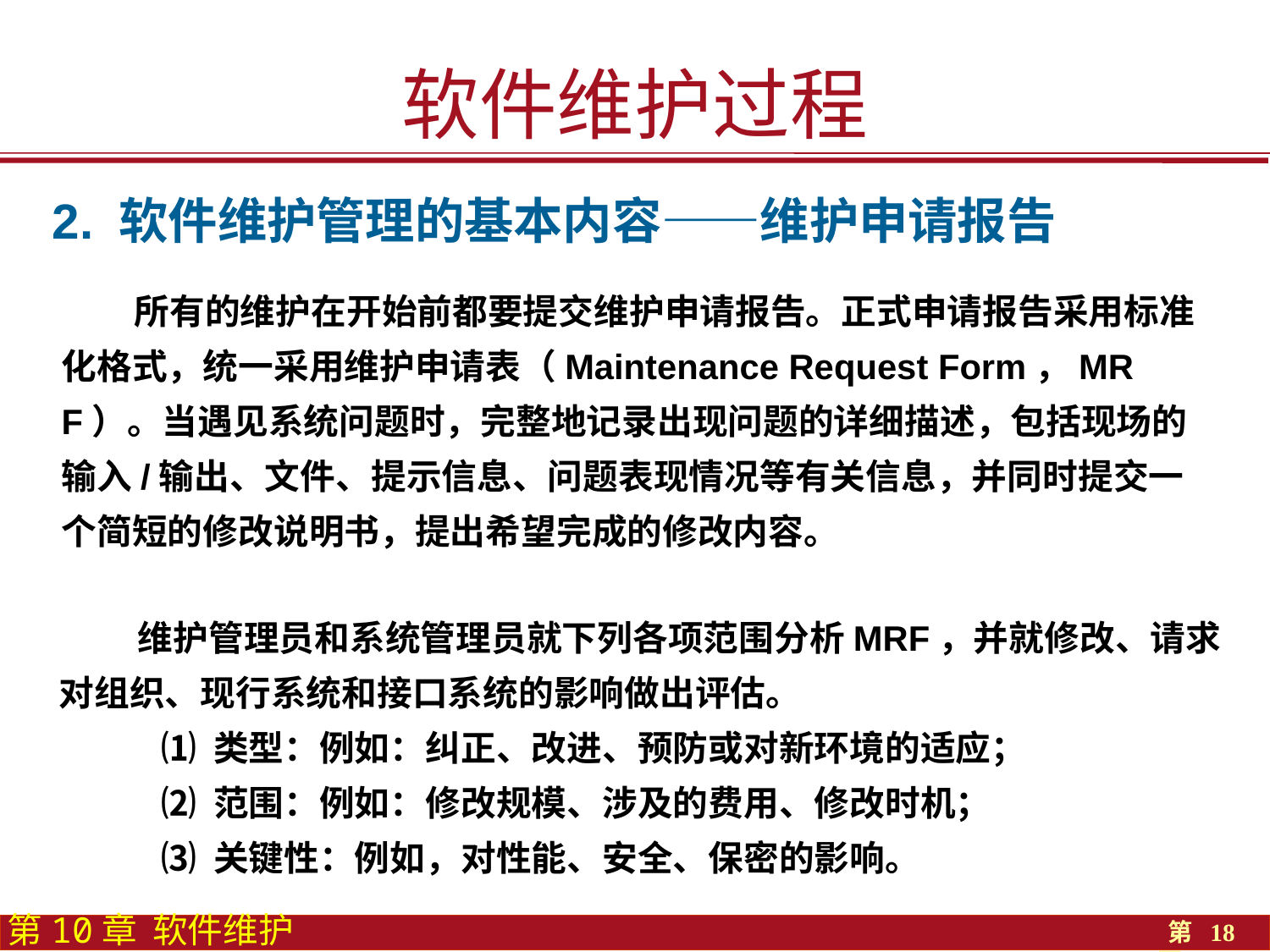

软件维护过程
2. 软件维护管理的基本内容——维护申请报告
        所有的维护在开始前都要提交维护申请报告。正式申请报告采用标准化格式，统一采用维护申请表（Maintenance Request Form，MRF）。当遇见系统问题时，完整地记录出现问题的详细描述，包括现场的输入/输出、文件、提示信息、问题表现情况等有关信息，并同时提交一个简短的修改说明书，提出希望完成的修改内容。
    维护管理员和系统管理员就下列各项范围分析MRF，并就修改、请求对组织、现行系统和接口系统的影响做出评估。
        ⑴ 类型：例如：纠正、改进、预防或对新环境的适应；
        ⑵ 范围：例如：修改规模、涉及的费用、修改时机；
        ⑶ 关键性：例如，对性能、安全、保密的影响。